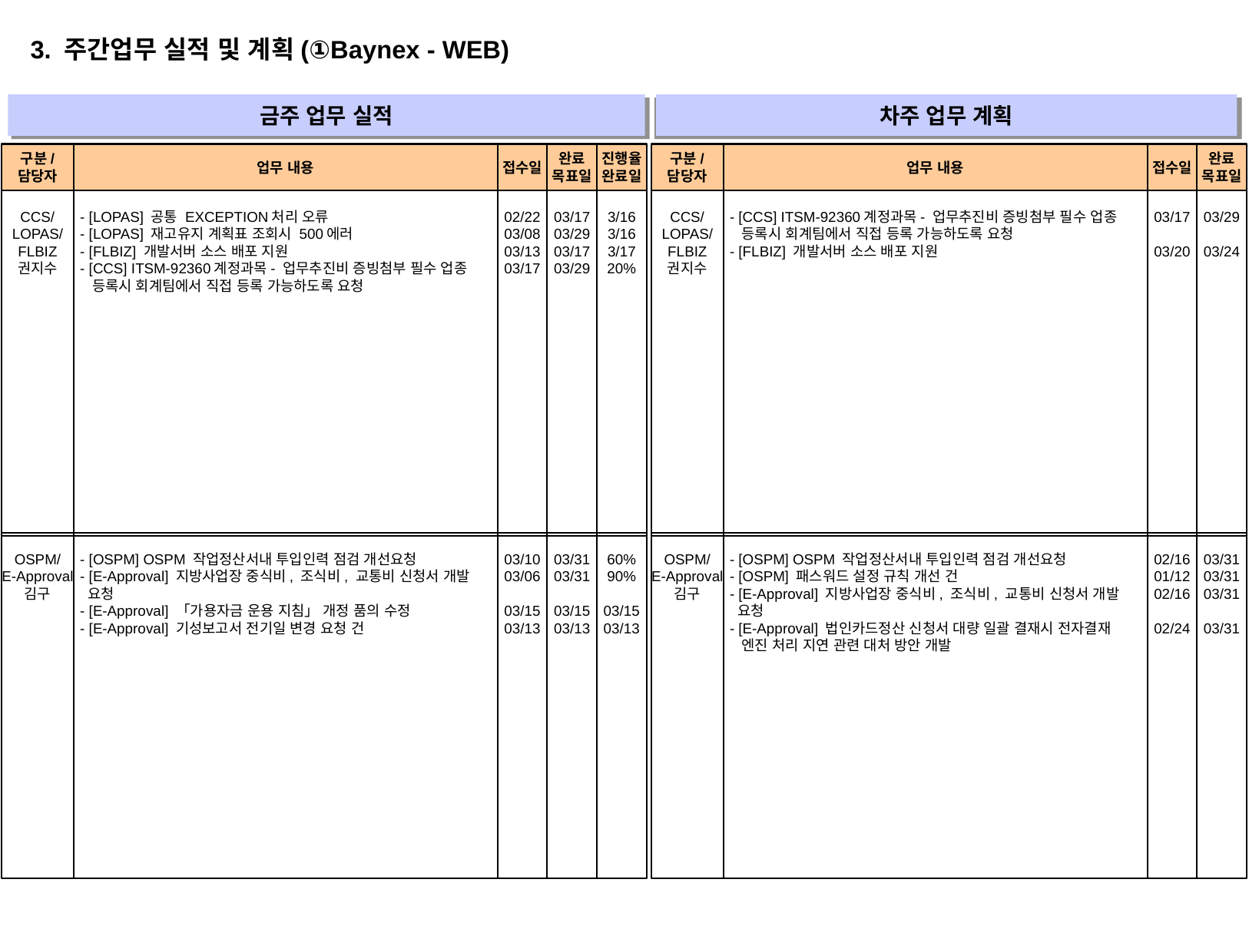

3. 주간업무 실적 및 계획(①Baynex - WEB)
금주 업무 실적
차주 업무 계획
" "
" "
구분/
담당자
업무 내용
접수일
완료
목표일
진행율
완료일
구분/
담당자
업무 내용
접수일
완료
목표일
CCS/
LOPAS/
FLBIZ
권지수

- [LOPAS] 공통 EXCEPTION처리 오류
- [LOPAS] 재고유지 계획표 조회시 500에러
- [FLBIZ] 개발서버 소스 배포 지원
- [CCS] ITSM-92360계정과목- 업무추진비 증빙첨부 필수 업종
   등록시 회계팀에서 직접 등록 가능하도록 요청
02/22
03/08
03/13
03/17
03/17
03/29
03/17
03/29
3/16
3/16
3/17
20%
CCS/
LOPAS/
FLBIZ
권지수

- [CCS] ITSM-92360계정과목- 업무추진비 증빙첨부 필수 업종
   등록시 회계팀에서 직접 등록 가능하도록 요청
- [FLBIZ] 개발서버 소스 배포 지원
03/17
03/20
03/29
03/24
OSPM/
E-Approval
김구

- [OSPM] OSPM 작업정산서내 투입인력 점검 개선요청
- [E-Approval] 지방사업장 중식비, 조식비, 교통비 신청서 개발
  요청
- [E-Approval] 「가용자금 운용 지침」 개정 품의 수정
- [E-Approval] 기성보고서 전기일 변경 요청 건
03/10
03/06
03/15
03/13
03/31
03/31
03/15
03/13
60%
90%
03/15
03/13
OSPM/
E-Approval
김구

- [OSPM] OSPM 작업정산서내 투입인력 점검 개선요청
- [OSPM] 패스워드 설정 규칙 개선 건
- [E-Approval] 지방사업장 중식비, 조식비, 교통비 신청서 개발
  요청
- [E-Approval] 법인카드정산 신청서 대량 일괄 결재시 전자결재
   엔진 처리 지연 관련 대처 방안 개발
02/16
01/12
02/16
02/24
03/31
03/31
03/31
03/31